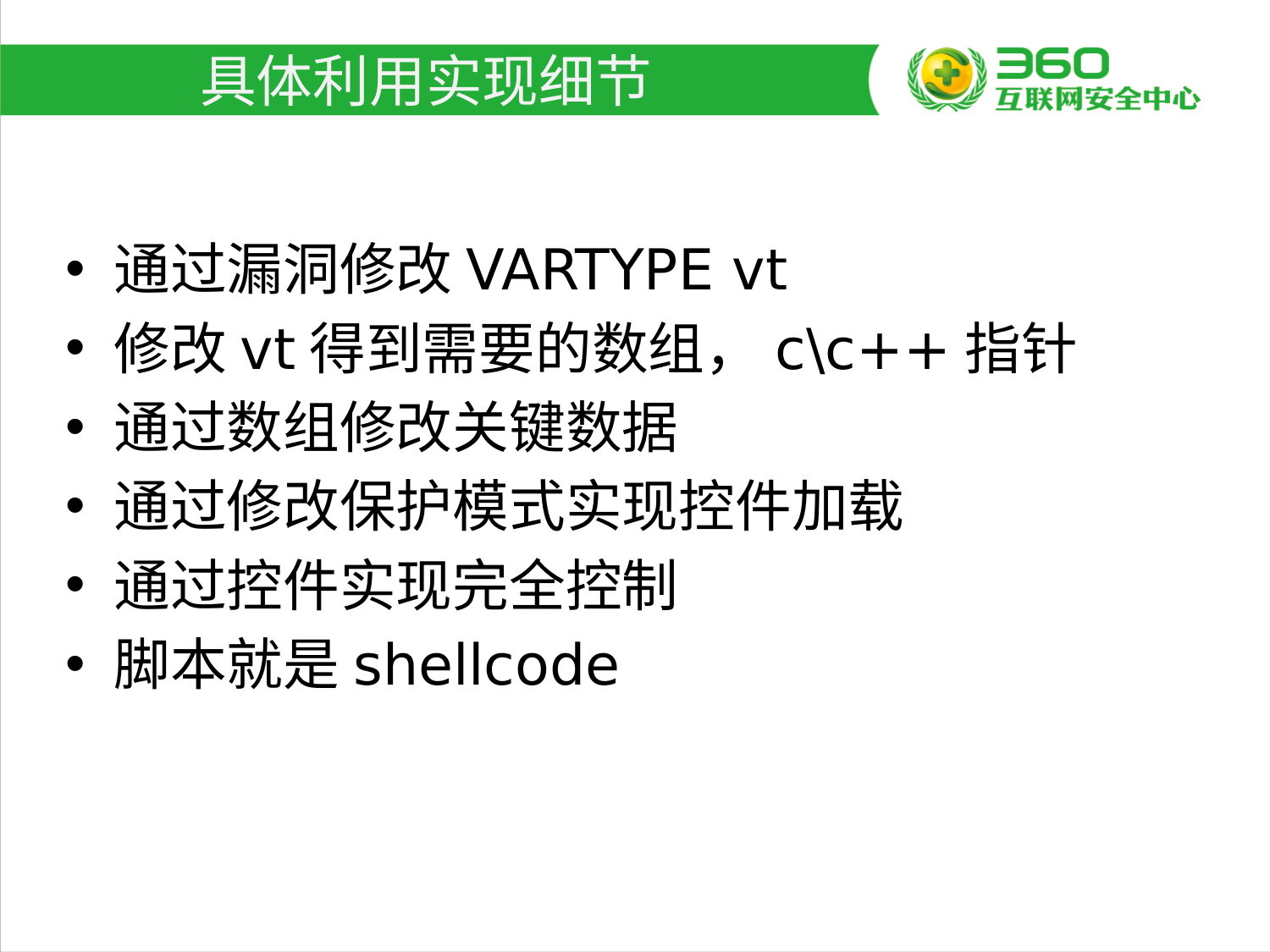

# 具体利用实现细节
通过漏洞修改VARTYPE vt
修改vt得到需要的数组，c\c++指针
通过数组修改关键数据
通过修改保护模式实现控件加载
通过控件实现完全控制
脚本就是shellcode